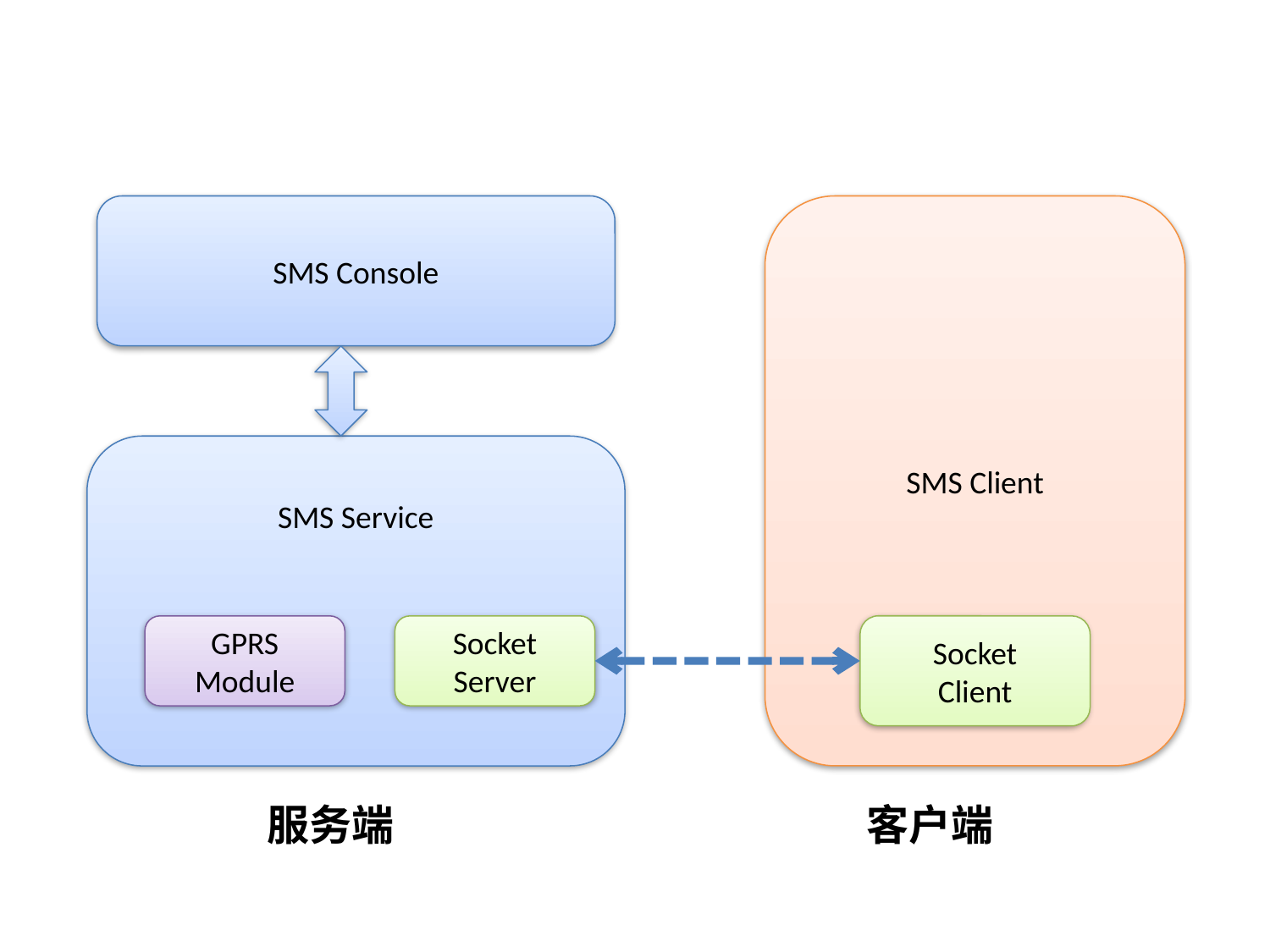

SMS Client
SMS Console

SMS Service
GPRS Module
Socket
Server
Socket
Client
服务端
客户端